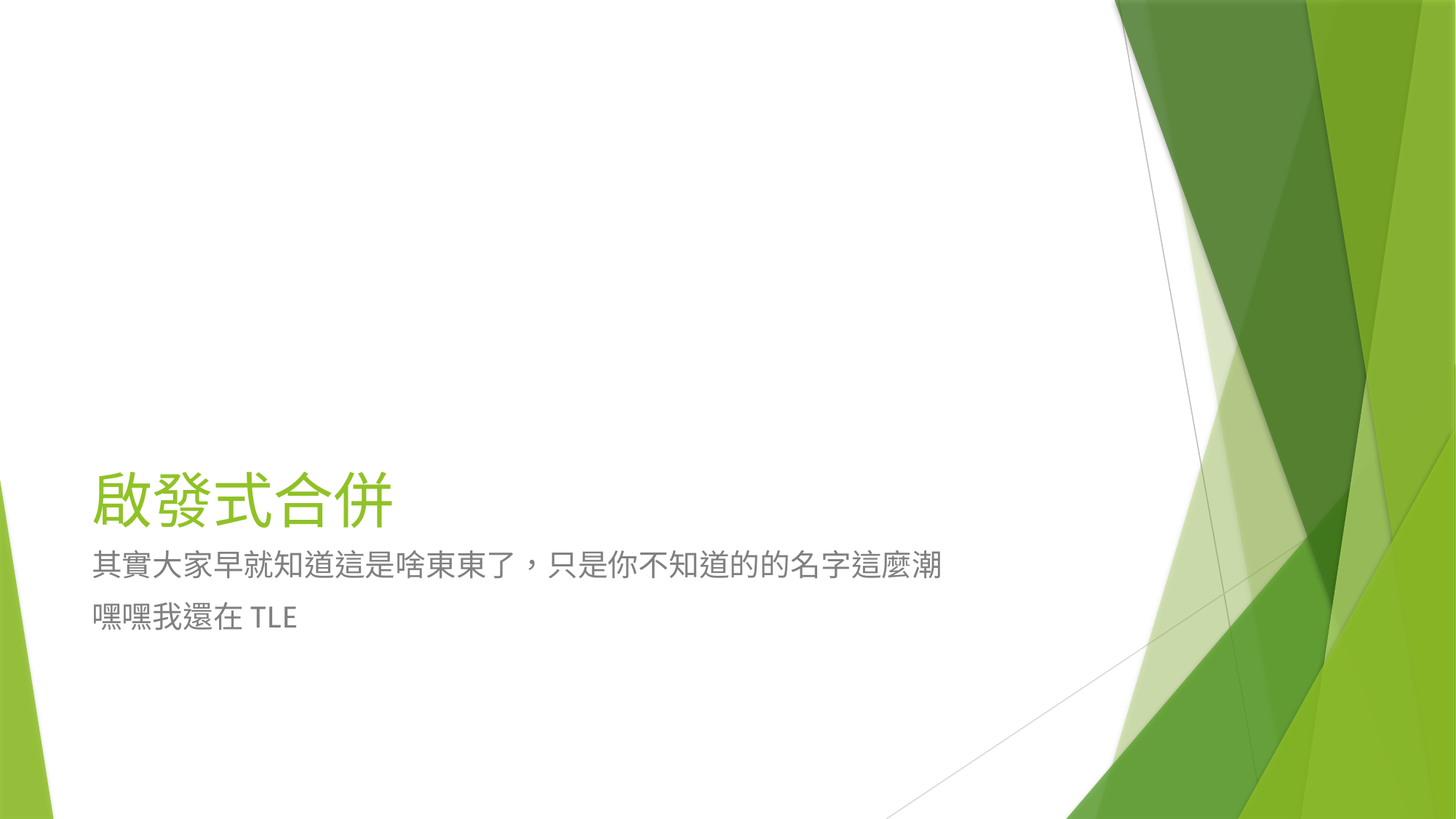

# 啟發式合併
其實大家早就知道這是啥東東了，只是你不知道的的名字這麼潮
嘿嘿我還在TLE